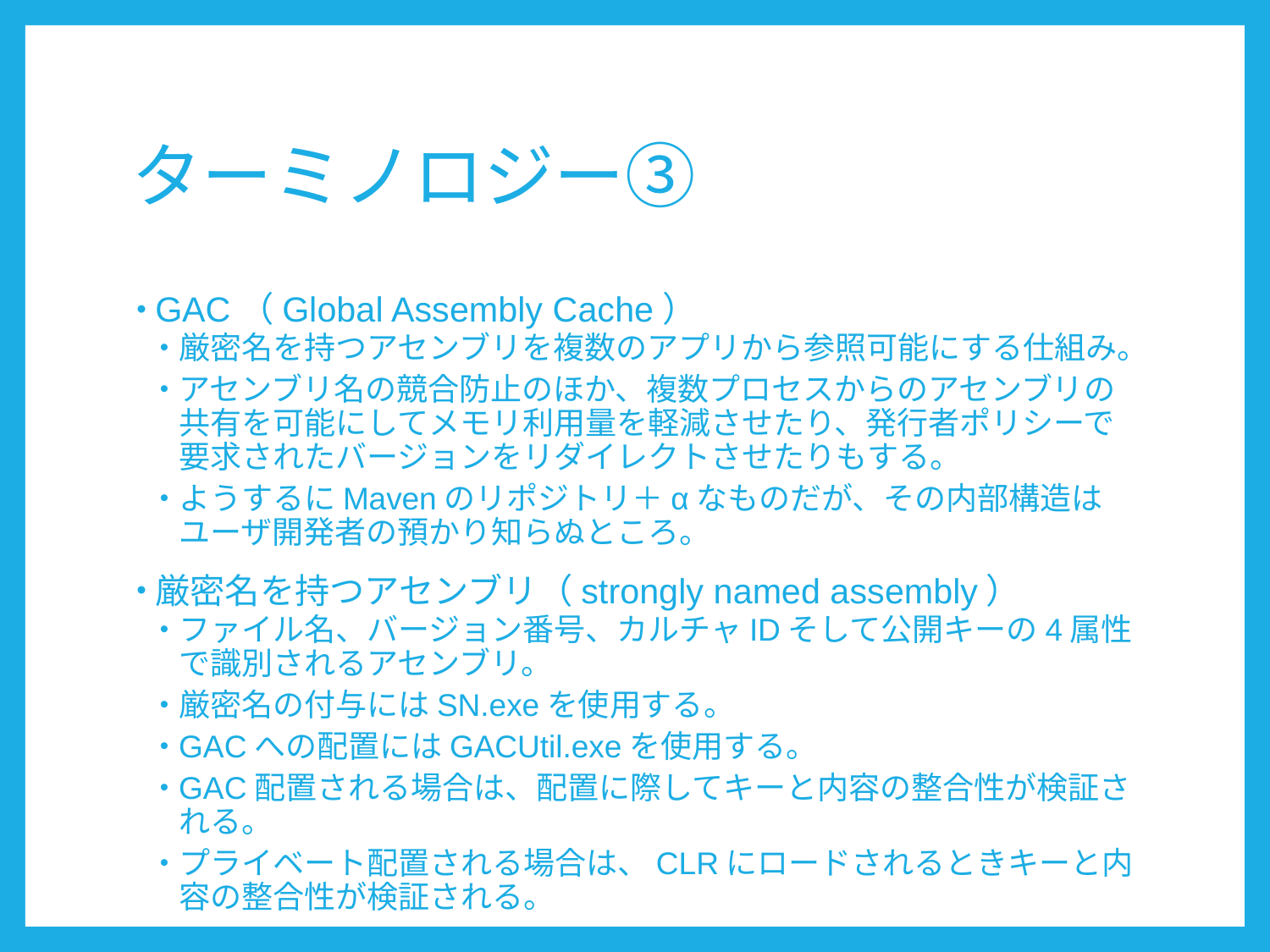

# ターミノロジー③
GAC（Global Assembly Cache）
厳密名を持つアセンブリを複数のアプリから参照可能にする仕組み。
アセンブリ名の競合防止のほか、複数プロセスからのアセンブリの共有を可能にしてメモリ利用量を軽減させたり、発行者ポリシーで要求されたバージョンをリダイレクトさせたりもする。
ようするにMavenのリポジトリ＋αなものだが、その内部構造はユーザ開発者の預かり知らぬところ。
厳密名を持つアセンブリ（strongly named assembly）
ファイル名、バージョン番号、カルチャIDそして公開キーの4属性で識別されるアセンブリ。
厳密名の付与にはSN.exeを使用する。
GACへの配置にはGACUtil.exeを使用する。
GAC配置される場合は、配置に際してキーと内容の整合性が検証される。
プライベート配置される場合は、CLRにロードされるときキーと内容の整合性が検証される。